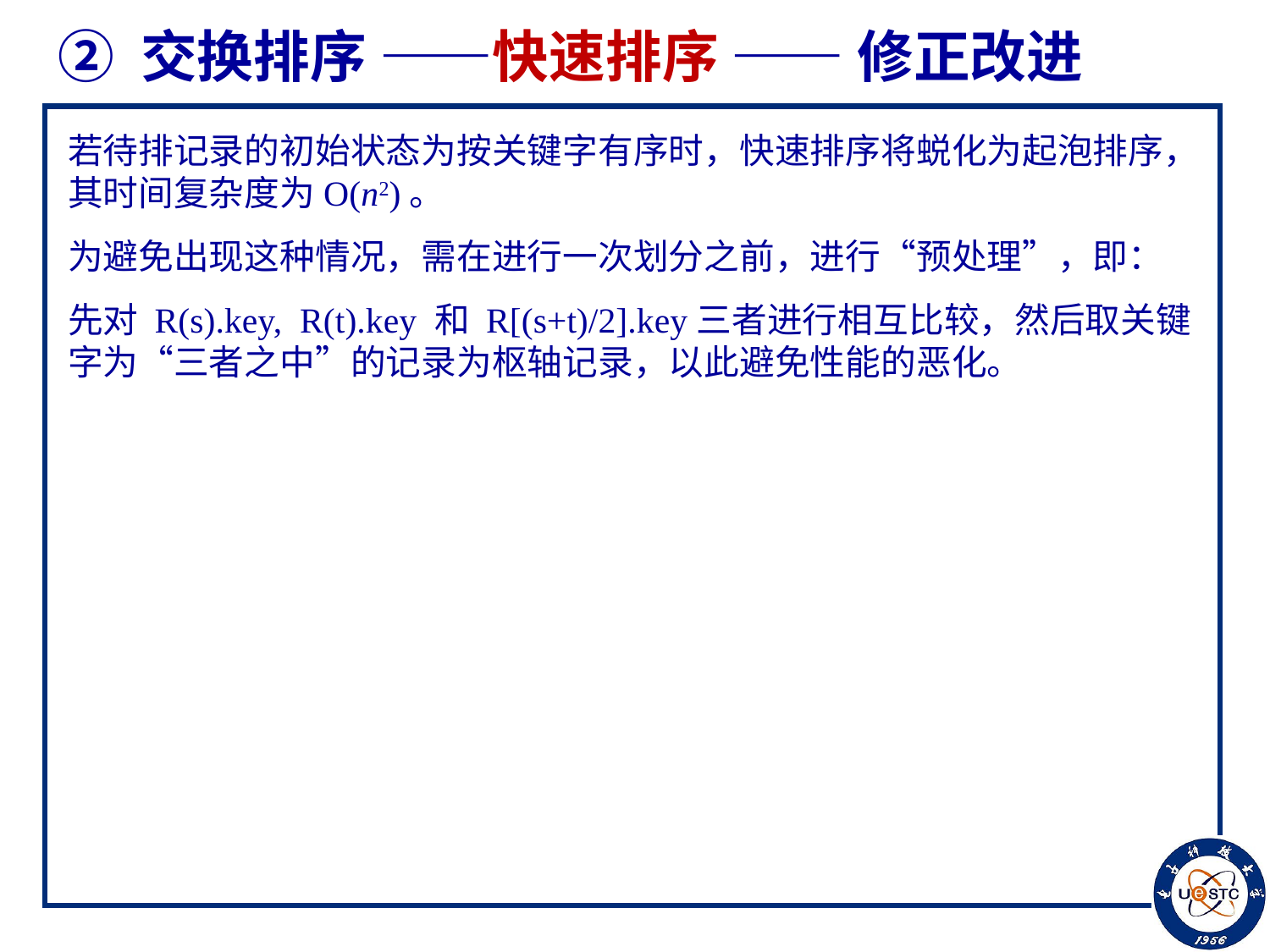

# ② 交换排序 ——快速排序 —— 修正改进
若待排记录的初始状态为按关键字有序时，快速排序将蜕化为起泡排序，其时间复杂度为O(n2)。
为避免出现这种情况，需在进行一次划分之前，进行“预处理”，即：
先对 R(s).key,  R(t).key 和 R[(s+t)/2].key三者进行相互比较，然后取关键字为“三者之中”的记录为枢轴记录，以此避免性能的恶化。